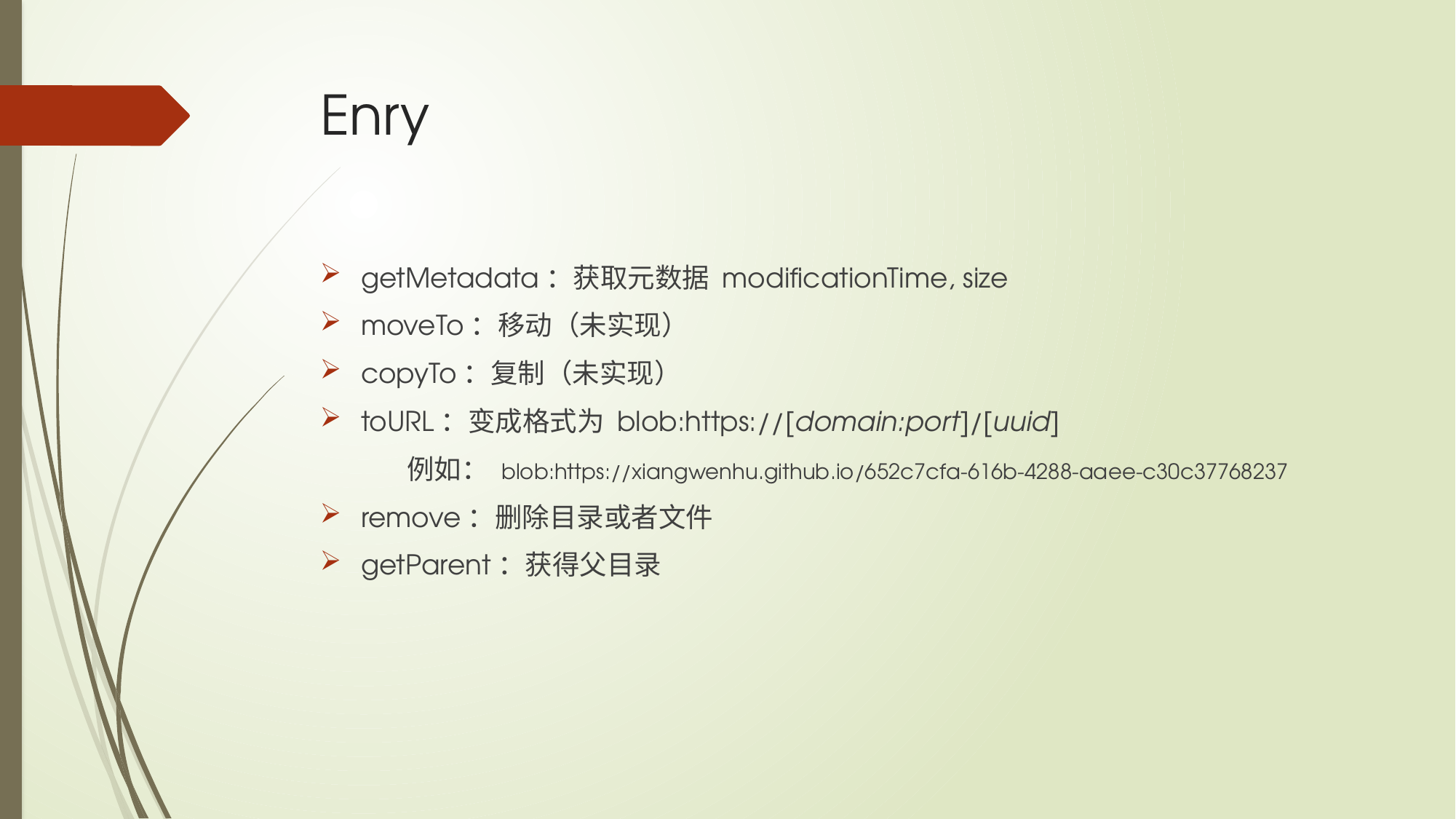

# Enry
getMetadata：获取元数据 modificationTime, size
moveTo：移动（未实现）
copyTo：复制（未实现）
toURL：变成格式为 blob:https://[domain:port]/[uuid]
             例如： blob:https://xiangwenhu.github.io/652c7cfa-616b-4288-aaee-c30c37768237
remove：删除目录或者文件
getParent：获得父目录